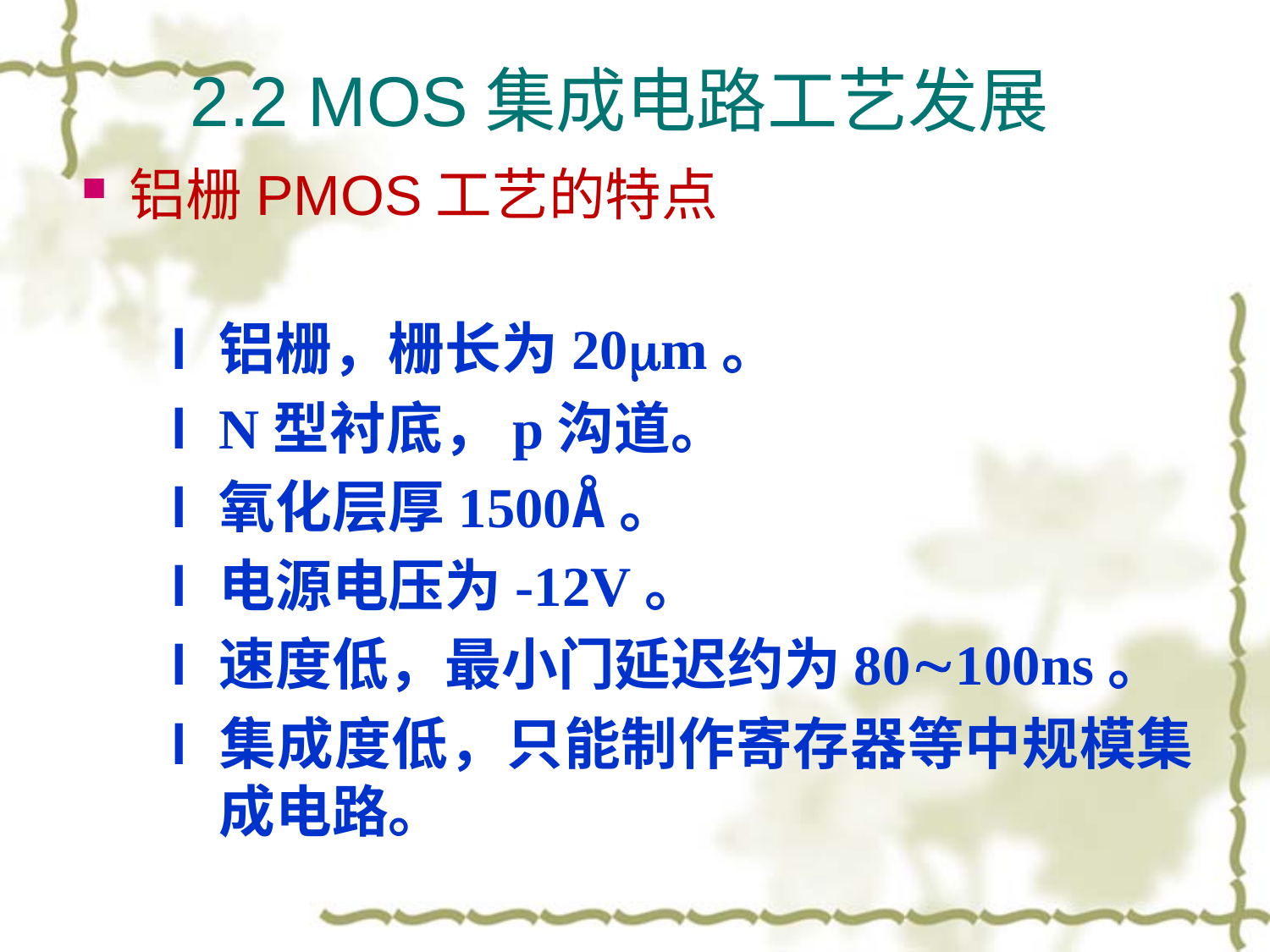

2.2 MOS集成电路工艺发展
铝栅PMOS工艺的特点
l	铝栅，栅长为20μm。
l	N型衬底，p沟道。
l	氧化层厚1500Å。
l	电源电压为-12V。
l	速度低，最小门延迟约为80∼100ns。
l	集成度低，只能制作寄存器等中规模集成电路。
23